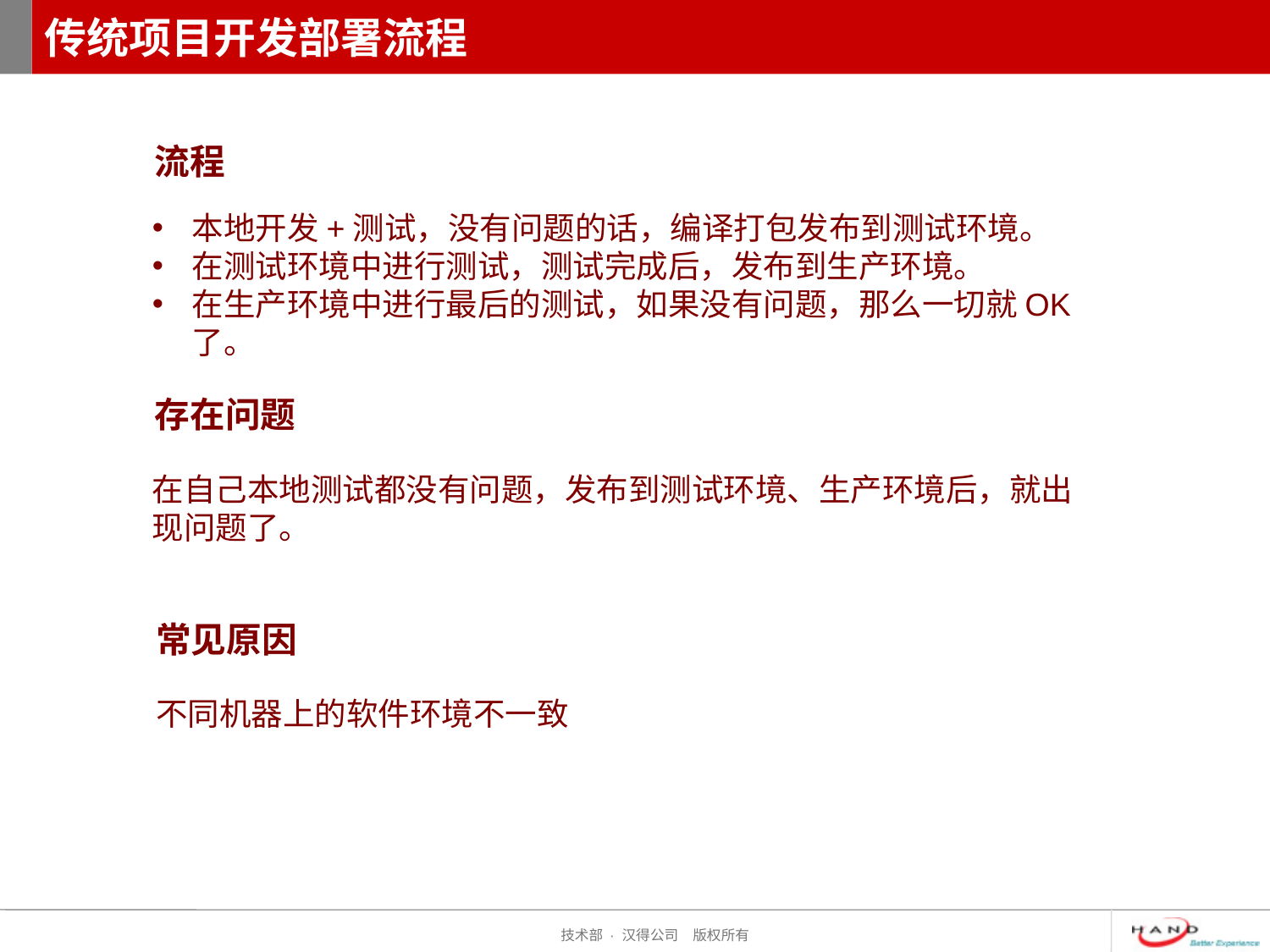

# 传统项目开发部署流程
流程
本地开发+测试，没有问题的话，编译打包发布到测试环境。
在测试环境中进行测试，测试完成后，发布到生产环境。
在生产环境中进行最后的测试，如果没有问题，那么一切就OK了。
存在问题

在自己本地测试都没有问题，发布到测试环境、生产环境后，就出现问题了。
常见原因
不同机器上的软件环境不一致